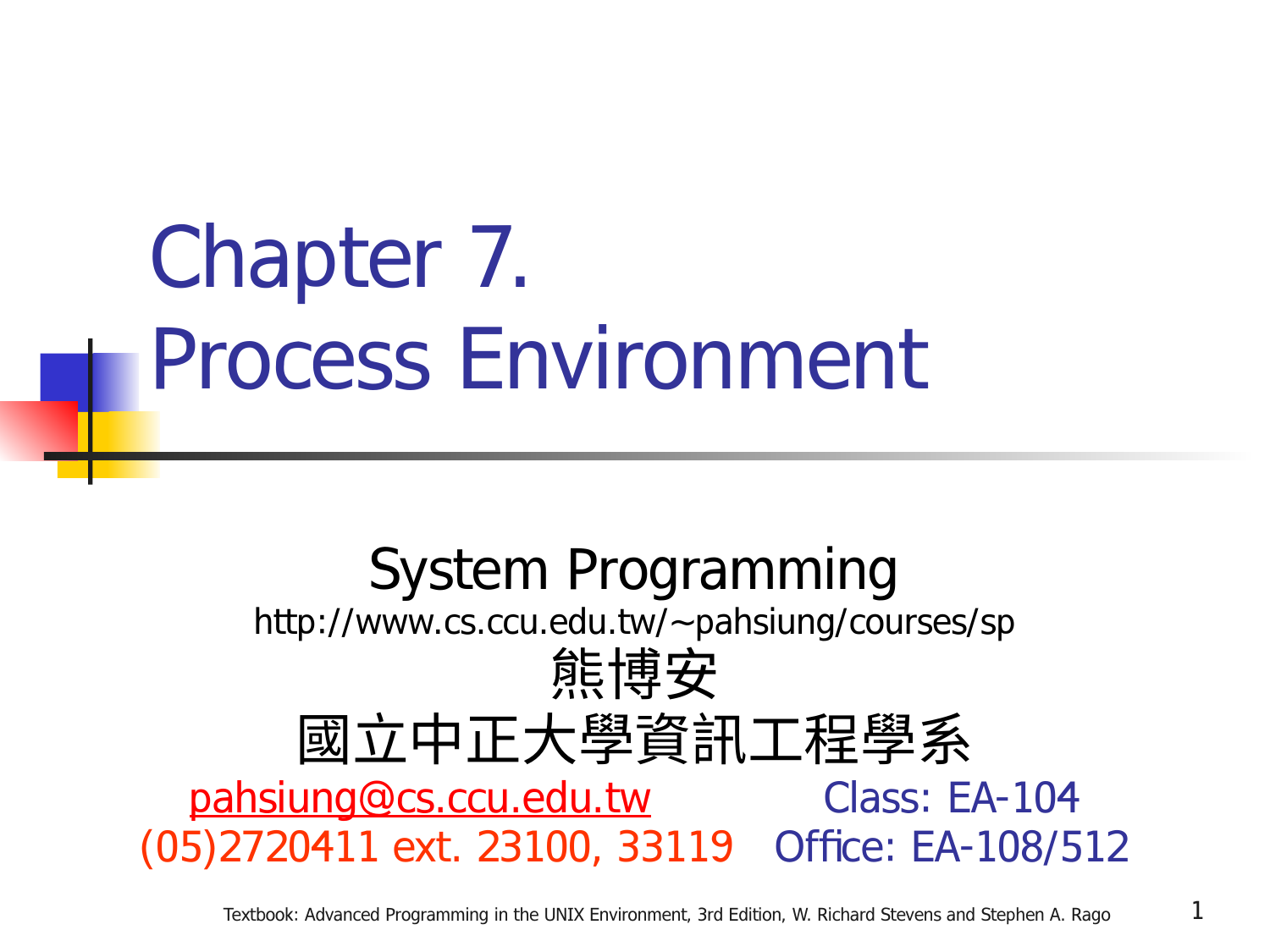

# Chapter 7. Process Environment
System Programming
http://www.cs.ccu.edu.tw/~pahsiung/courses/sp
熊博安
國立中正大學資訊工程學系
pahsiung@cs.ccu.edu.tw		Class: EA-104
(05)2720411 ext. 23100, 33119	Office: EA-108/512
Textbook: Advanced Programming in the UNIX Environment, 3rd Edition, W. Richard Stevens and Stephen A. Rago
1